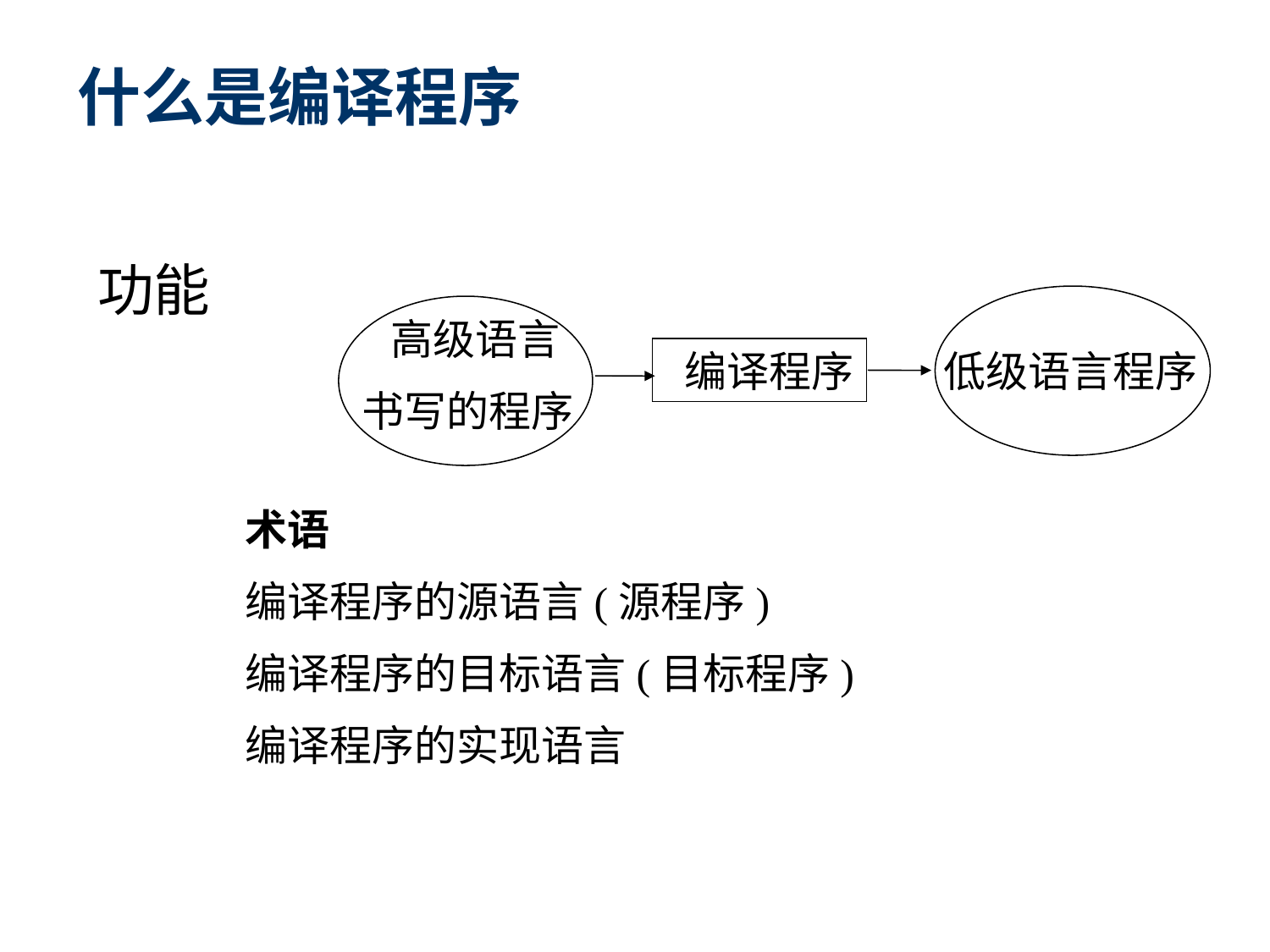

# 什么是编译程序
功能

  高级语言
书写的程序
 编译程序
低级语言程序

术语
编译程序的源语言(源程序)
编译程序的目标语言(目标程序)
编译程序的实现语言